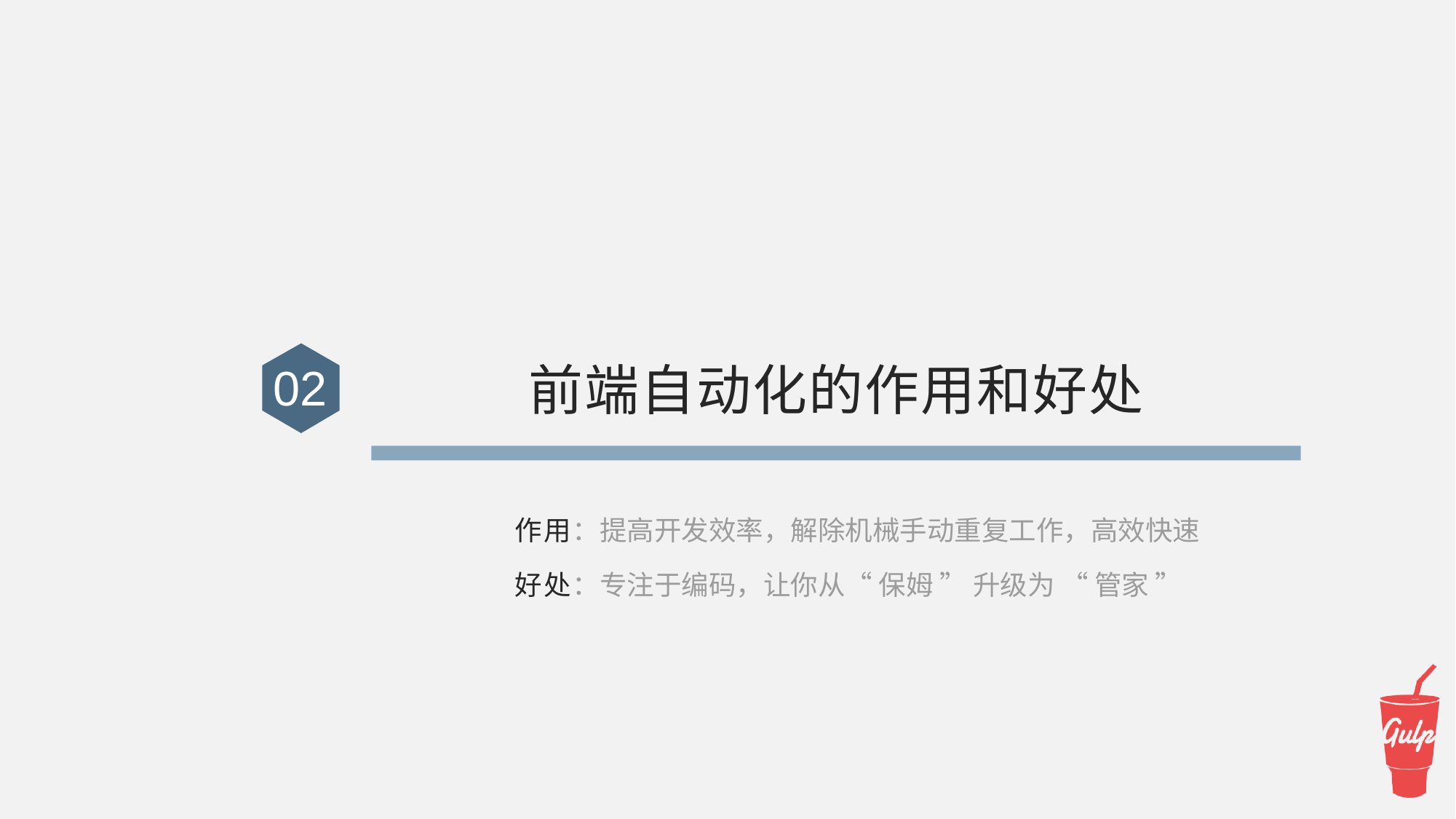

# 前端自动化的作用和好处
02
作用：提高开发效率，解除机械手动重复工作，高效快速
好处：专注于编码，让你从“ 保姆 ” 升级为 “ 管家 ”